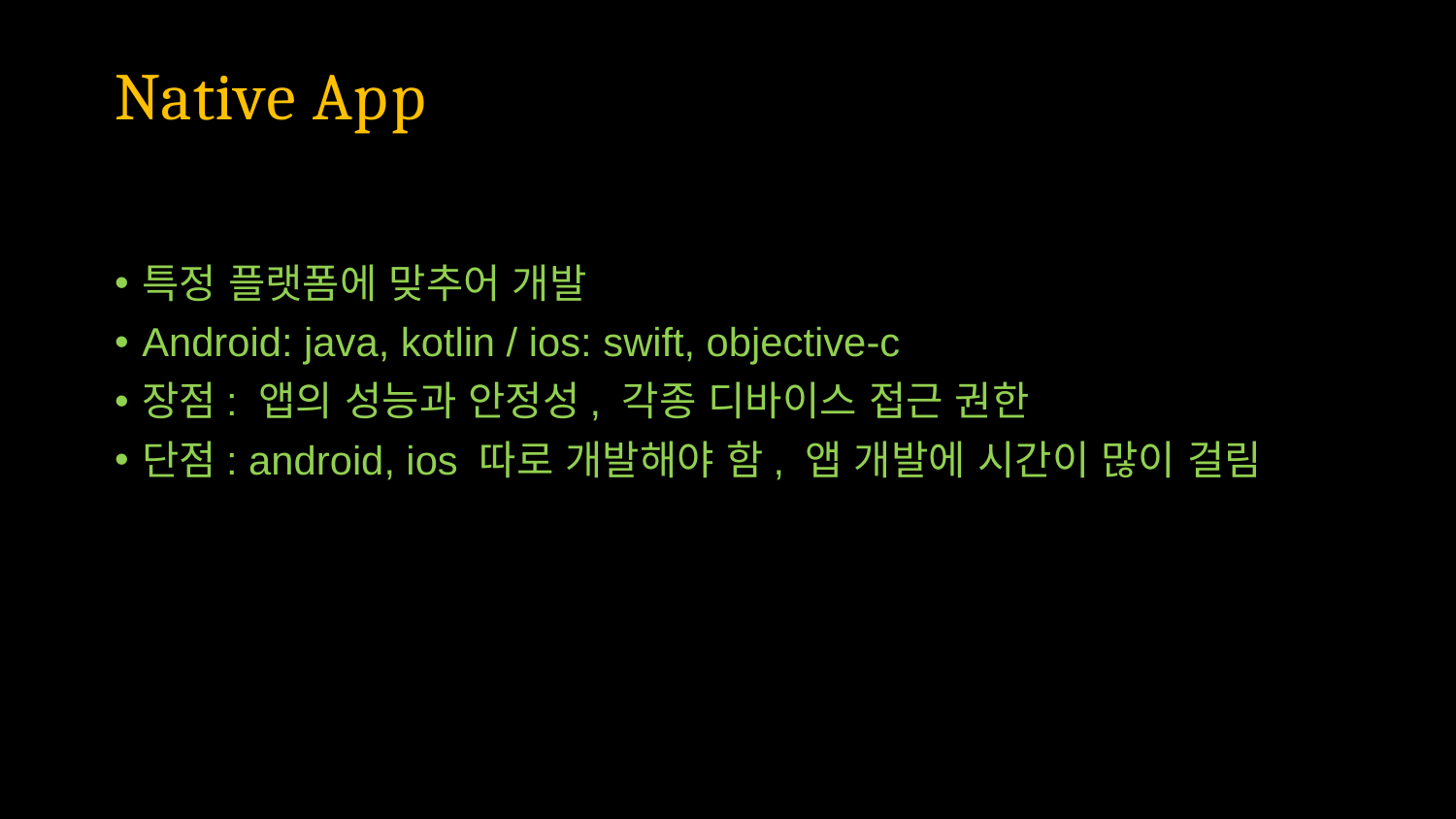

# Native App

특정 플랫폼에 맞추어 개발
Android: java, kotlin / ios: swift, objective-c
장점: 앱의 성능과 안정성, 각종 디바이스 접근 권한
단점: android, ios 따로 개발해야 함, 앱 개발에 시간이 많이 걸림